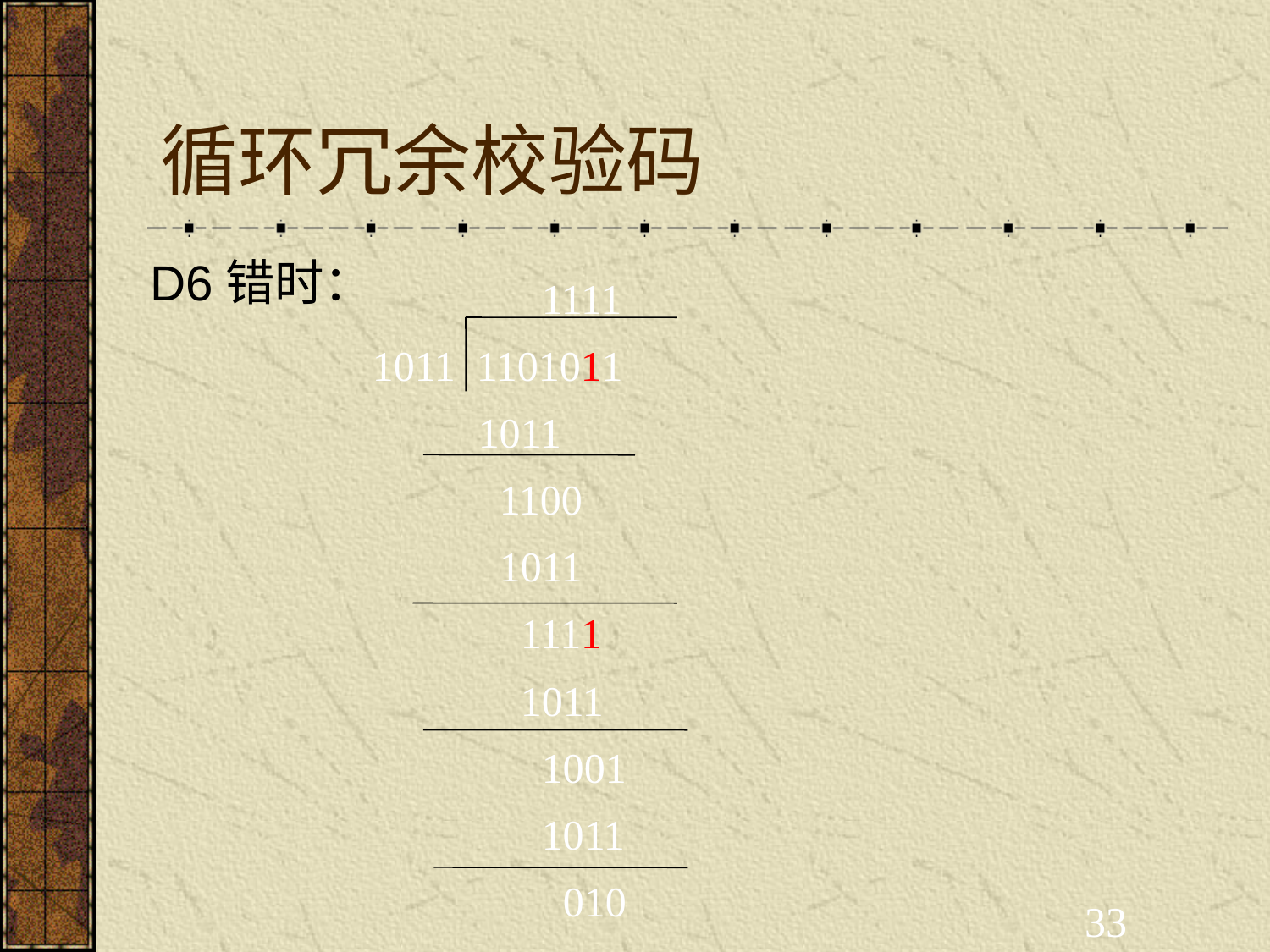

# 循环冗余校验码
D6错时：
                1111
1011  1101011
          1011
            1100
            1011
              1111
              1011
                1001
                1011
                  010

33